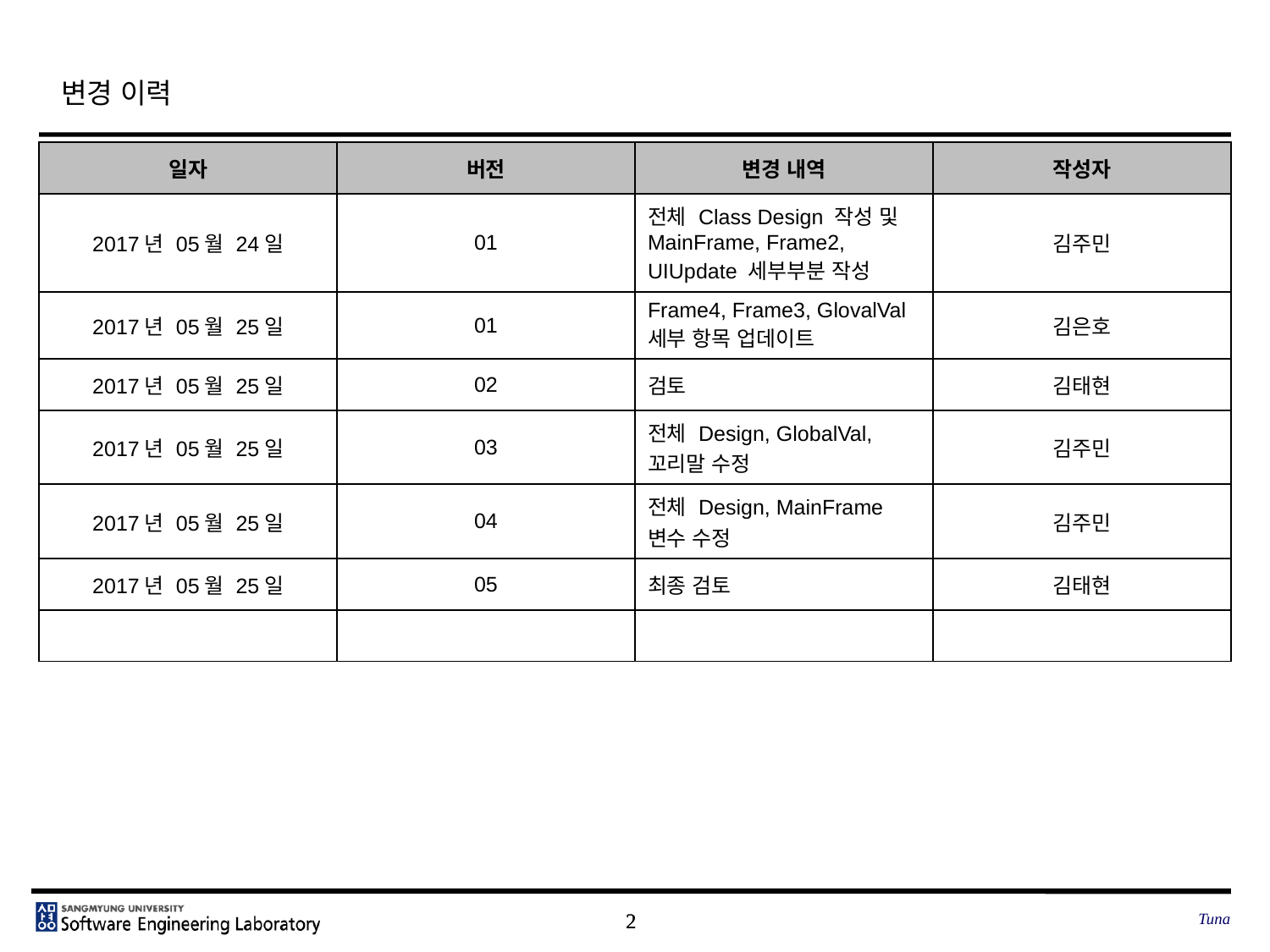

# 변경 이력
| 일자 | 버전 | 변경 내역 | 작성자 |
| --- | --- | --- | --- |
| 2017년 05월 24일 | 01 | 전체 Class Design 작성 및 MainFrame, Frame2, UIUpdate 세부부분 작성 | 김주민 |
| 2017년 05월 25일 | 01 | Frame4, Frame3, GlovalVal 세부 항목 업데이트 | 김은호 |
| 2017년 05월 25일 | 02 | 검토 | 김태현 |
| 2017년 05월 25일 | 03 | 전체 Design, GlobalVal, 꼬리말 수정 | 김주민 |
| 2017년 05월 25일 | 04 | 전체 Design, MainFrame 변수 수정 | 김주민 |
| 2017년 05월 25일 | 05 | 최종 검토 | 김태현 |
|  |  |  |  |
Tuna